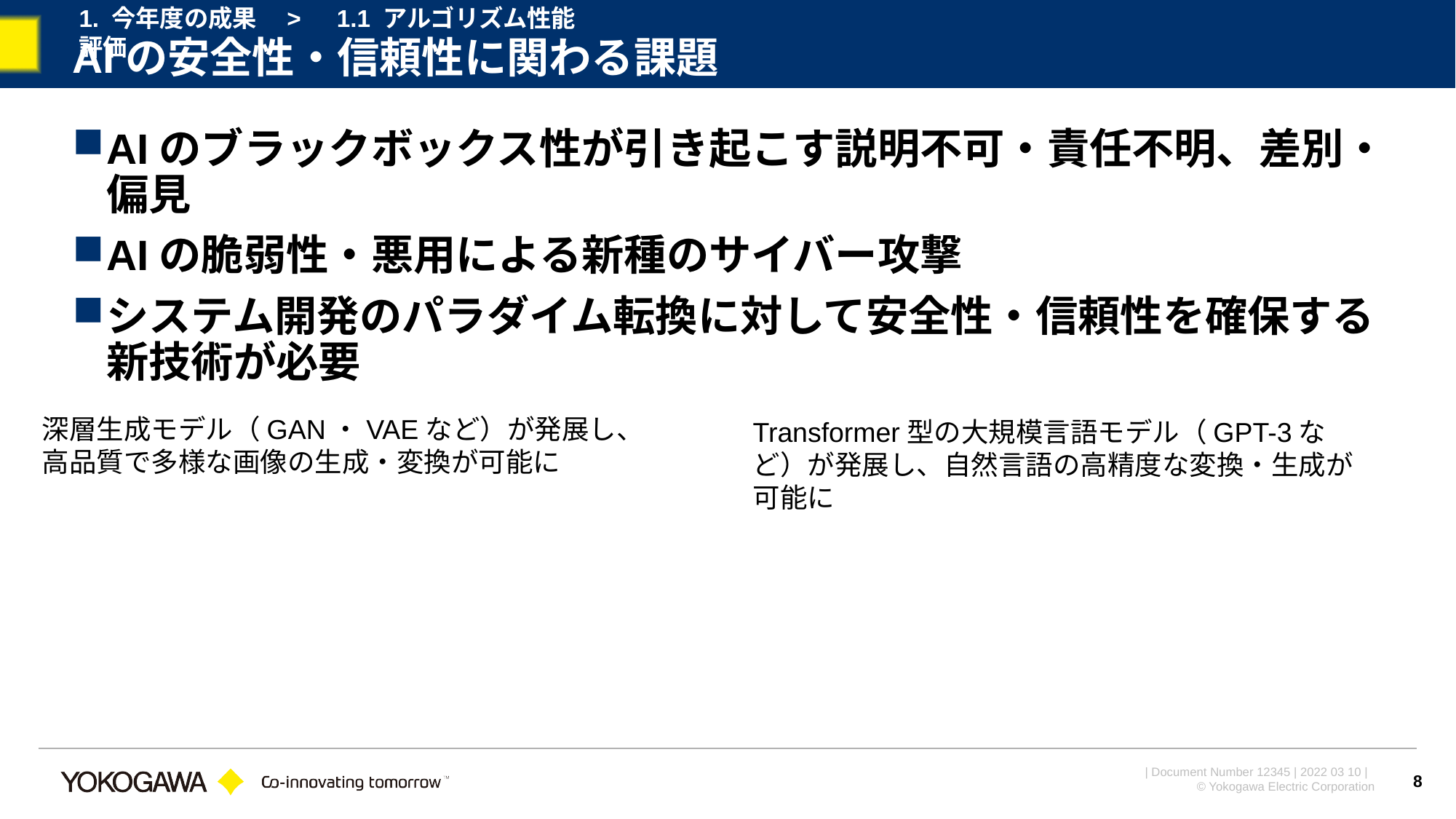

1. 今年度の成果　>　1.1 アルゴリズム性能評価
# AIの安全性・信頼性に関わる課題
AIのブラックボックス性が引き起こす説明不可・責任不明、差別・偏見
AIの脆弱性・悪用による新種のサイバー攻撃
システム開発のパラダイム転換に対して安全性・信頼性を確保する新技術が必要
深層生成モデル（GAN・VAEなど）が発展し、高品質で多様な画像の生成・変換が可能に
Transformer型の大規模言語モデル（GPT-3など）が発展し、自然言語の高精度な変換・生成が可能に
8